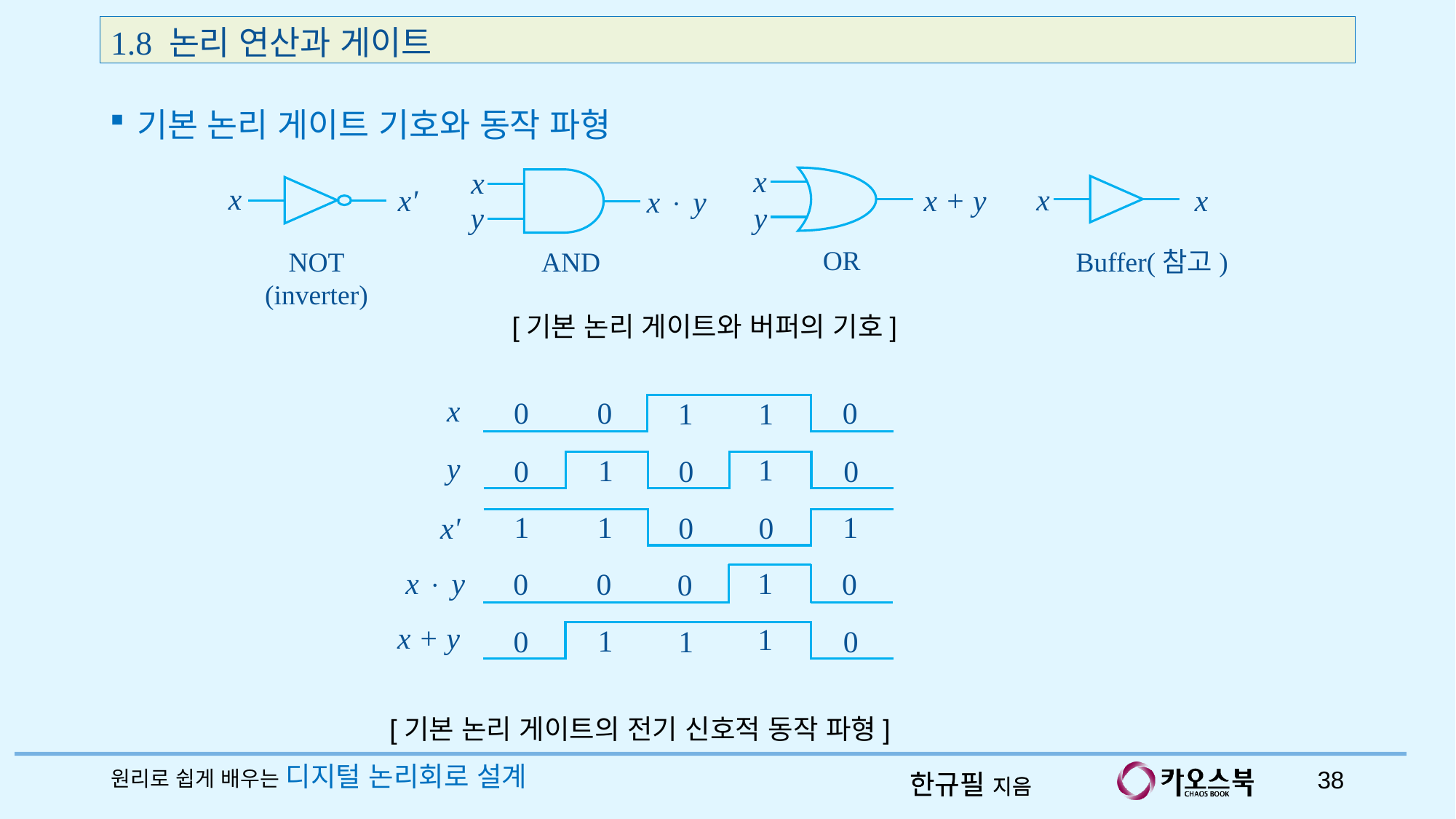

1.8 논리 연산과 게이트
기본 논리 게이트 기호와 동작 파형
x
x

x
x
x + y
x
x'

x ⋅ y
y
y
OR
AND
NOT
(inverter)
Buffer(참고)
[기본 논리 게이트와 버퍼의 기호]
x
0
0
0
1
1
y
1
1
0
0
0
1
1
1
0
0
x'
x ⋅ y
1
0
0
0
0
x + y
1
1
0
1
0
[기본 논리 게이트의 전기 신호적 동작 파형]
원리로 쉽게 배우는 디지털 논리회로 설계
38